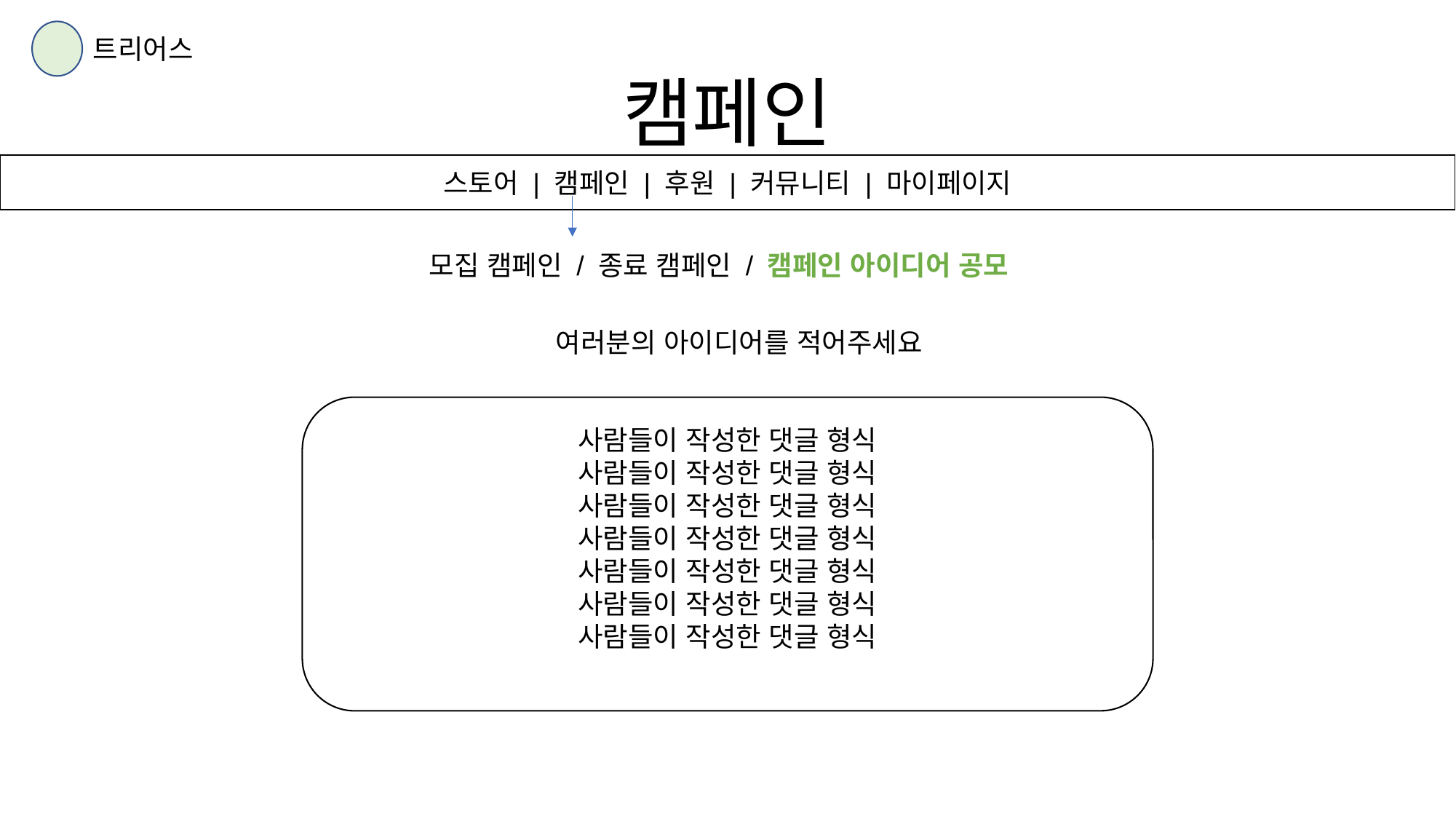

트리어스
캠페인
스토어 | 캠페인 | 후원 | 커뮤니티 | 마이페이지
모집 캠페인 / 종료 캠페인 / 캠페인 아이디어 공모
여러분의 아이디어를 적어주세요
사람들이 작성한 댓글 형식
사람들이 작성한 댓글 형식
사람들이 작성한 댓글 형식
사람들이 작성한 댓글 형식
사람들이 작성한 댓글 형식
사람들이 작성한 댓글 형식
사람들이 작성한 댓글 형식